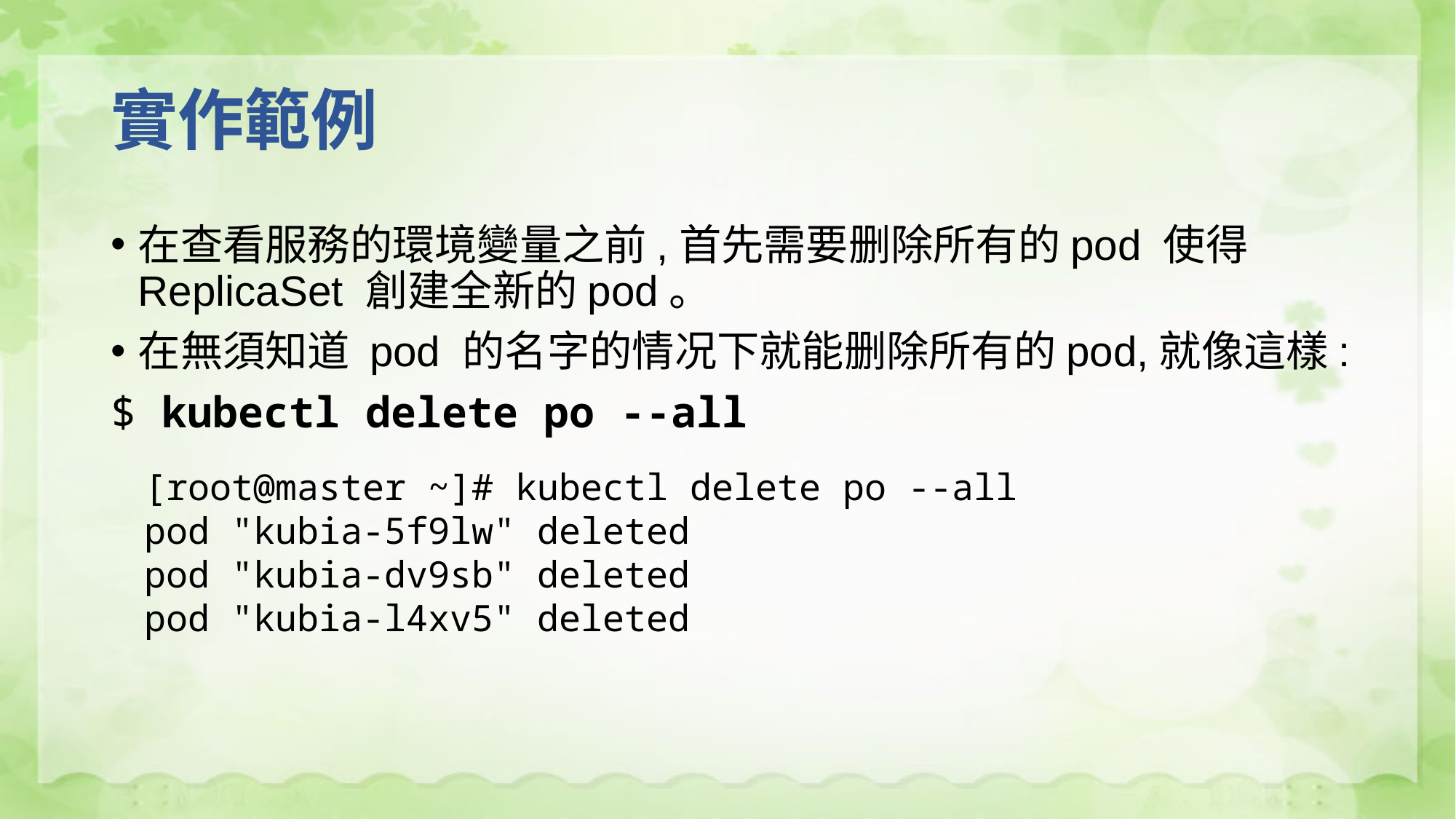

# 實作範例
在查看服務的環境變量之前,首先需要删除所有的pod 使得 ReplicaSet 創建全新的pod。
在無須知道 pod 的名字的情况下就能删除所有的pod,就像這樣:
$ kubectl delete po --all
[root@master ~]# kubectl delete po --all
pod "kubia-5f9lw" deleted
pod "kubia-dv9sb" deleted
pod "kubia-l4xv5" deleted